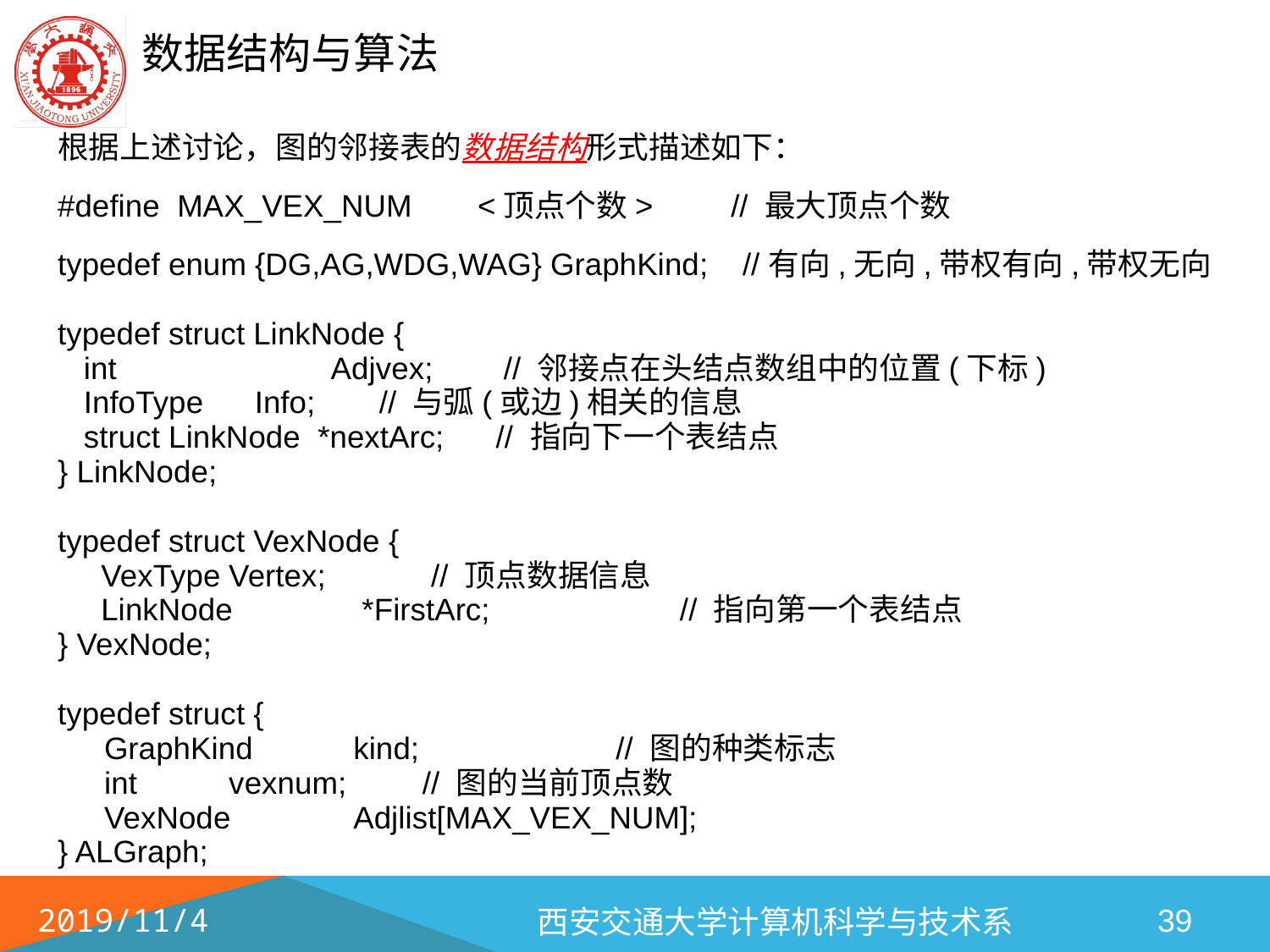

根据上述讨论，图的邻接表的数据结构形式描述如下：
#define  MAX_VEX_NUM	<顶点个数>         // 最大顶点个数
typedef enum {DG,AG,WDG,WAG} GraphKind;    //有向,无向,带权有向,带权无向

typedef struct LinkNode {
   int	            Adjvex;	   // 邻接点在头结点数组中的位置(下标)
   InfoType	   Info;	   // 与弧(或边)相关的信息
   struct LinkNode  *nextArc;      // 指向下一个表结点
} LinkNode;

typedef struct VexNode {
     VexType	Vertex;		         // 顶点数据信息
     LinkNode	 *FirstArc;	         // 指向第一个表结点
} VexNode;

typedef struct {
	GraphKind	kind;	                // 图的种类标志
	int		vexnum;		        // 图的当前顶点数
	VexNode	Adjlist[MAX_VEX_NUM];
} ALGraph;